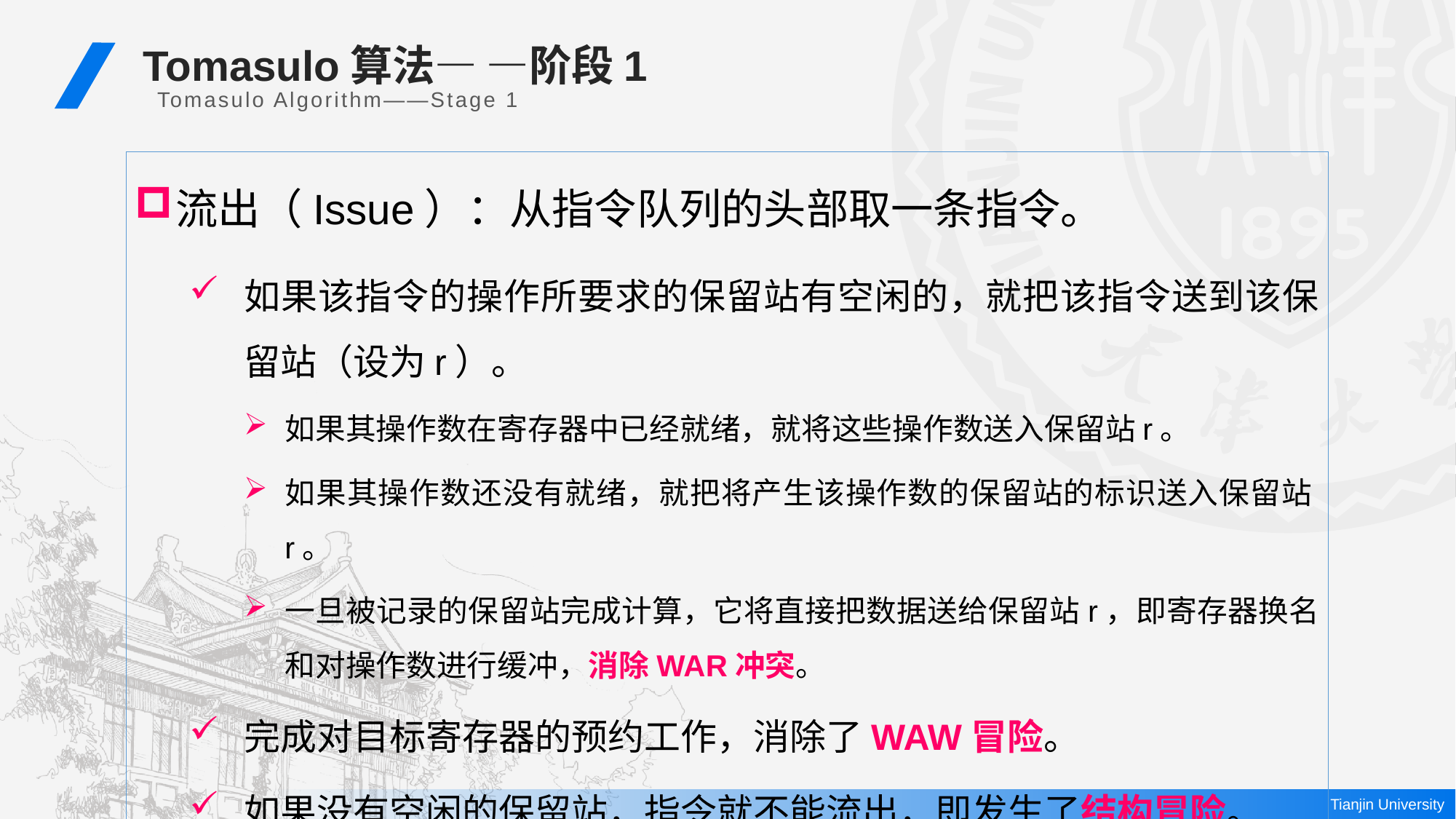

Tomasulo算法— —阶段1
Tomasulo Algorithm——Stage 1
流出（Issue）：从指令队列的头部取一条指令。
如果该指令的操作所要求的保留站有空闲的，就把该指令送到该保留站（设为r）。
如果其操作数在寄存器中已经就绪，就将这些操作数送入保留站r。
如果其操作数还没有就绪，就把将产生该操作数的保留站的标识送入保留站r。
一旦被记录的保留站完成计算，它将直接把数据送给保留站r，即寄存器换名和对操作数进行缓冲，消除WAR冲突。
完成对目标寄存器的预约工作，消除了WAW冒险。
如果没有空闲的保留站，指令就不能流出，即发生了结构冒险。